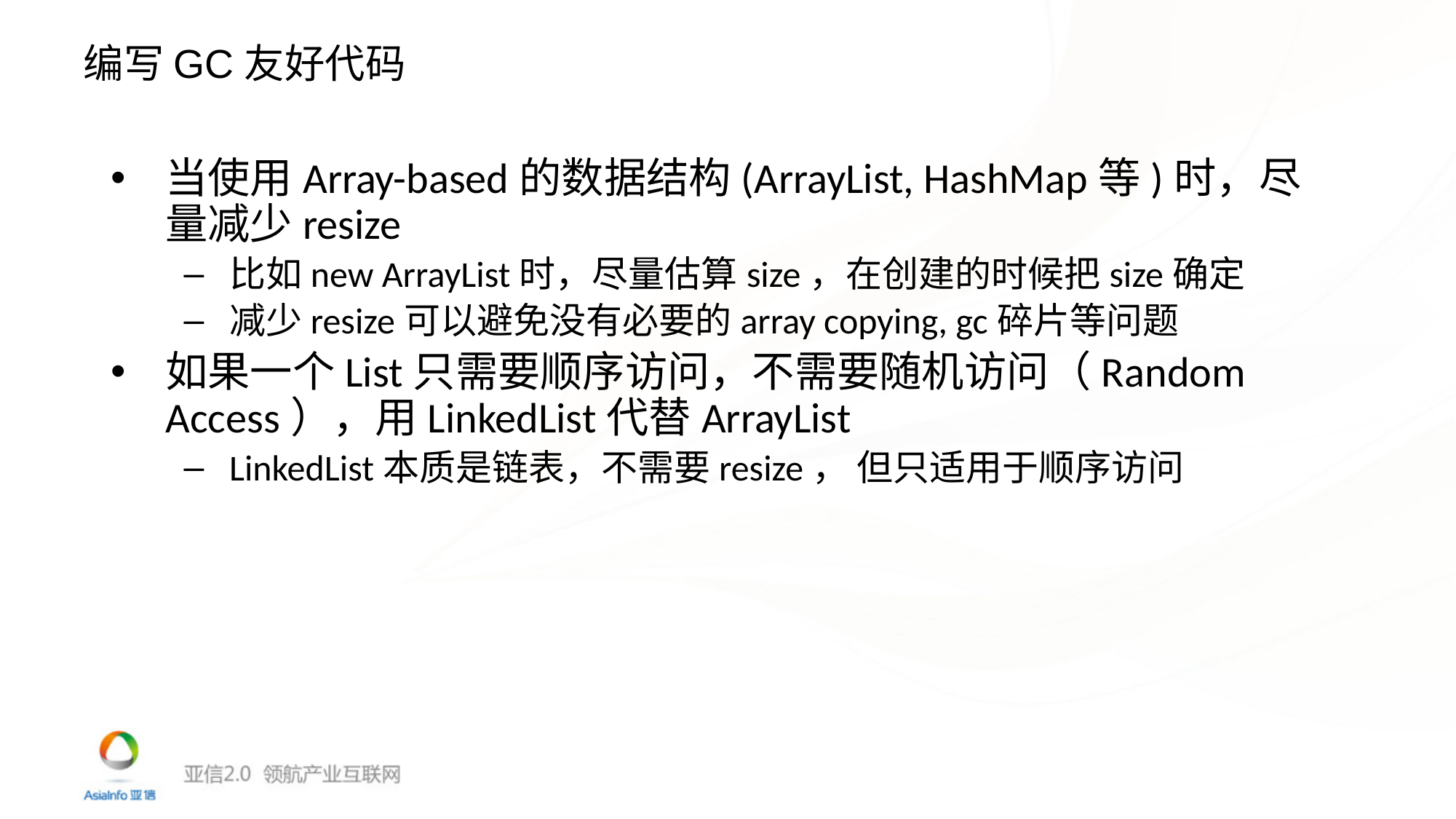

# 编写GC友好代码
当使用Array-based的数据结构(ArrayList, HashMap等)时，尽量减少resize
比如new ArrayList时，尽量估算size，在创建的时候把size确定
减少resize可以避免没有必要的array copying, gc碎片等问题
如果一个List只需要顺序访问，不需要随机访问（Random Access），用LinkedList代替ArrayList
LinkedList本质是链表，不需要resize， 但只适用于顺序访问